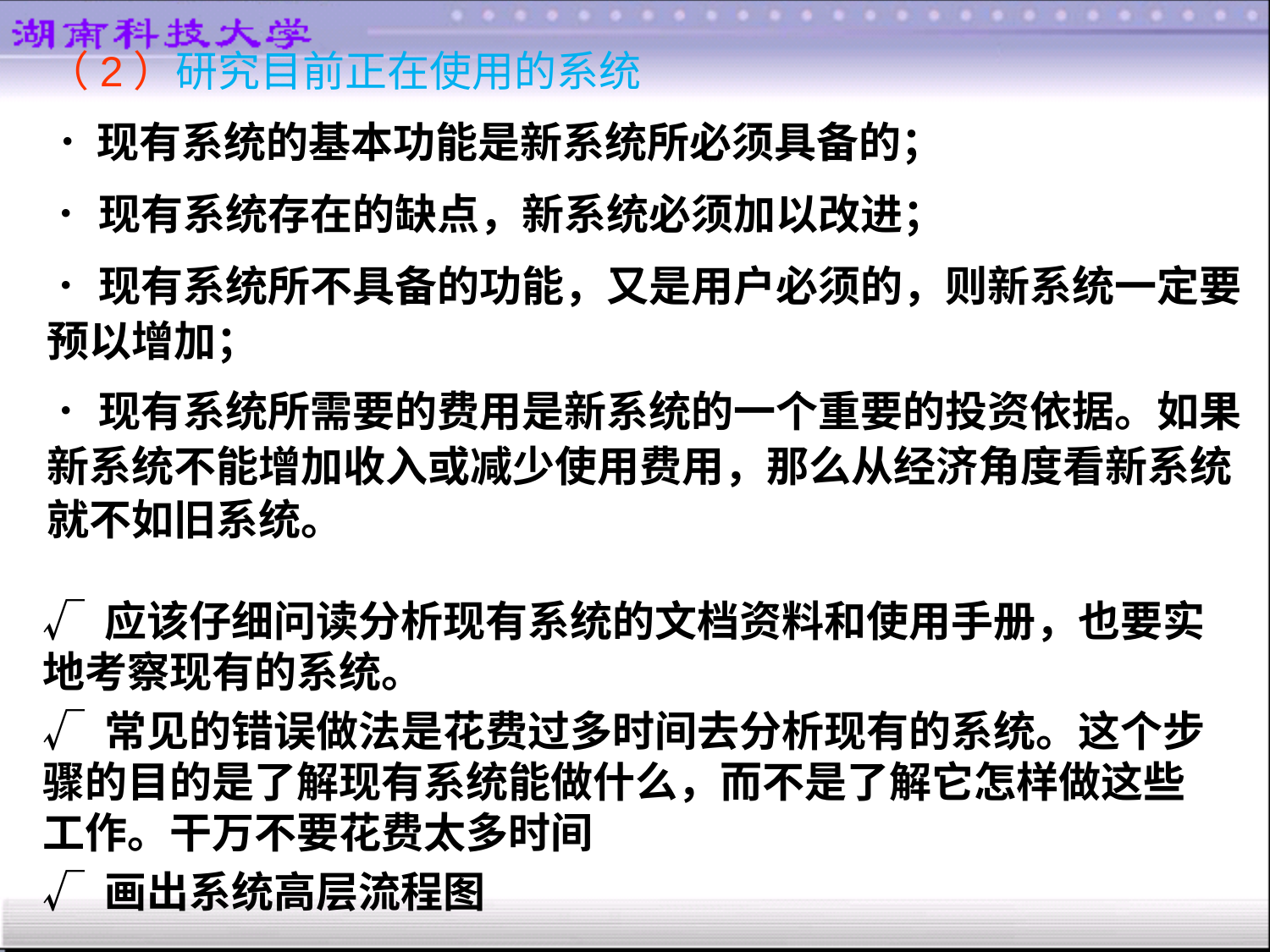

（2）研究目前正在使用的系统
 · 现有系统的基本功能是新系统所必须具备的；
 · 现有系统存在的缺点，新系统必须加以改进；
 · 现有系统所不具备的功能，又是用户必须的，则新系统一定要预以增加；
 · 现有系统所需要的费用是新系统的一个重要的投资依据。如果新系统不能增加收入或减少使用费用，那么从经济角度看新系统就不如旧系统。
√ 应该仔细问读分析现有系统的文档资料和使用手册，也要实地考察现有的系统。
√ 常见的错误做法是花费过多时间去分析现有的系统。这个步骤的目的是了解现有系统能做什么，而不是了解它怎样做这些工作。干万不要花费太多时间
√ 画出系统高层流程图